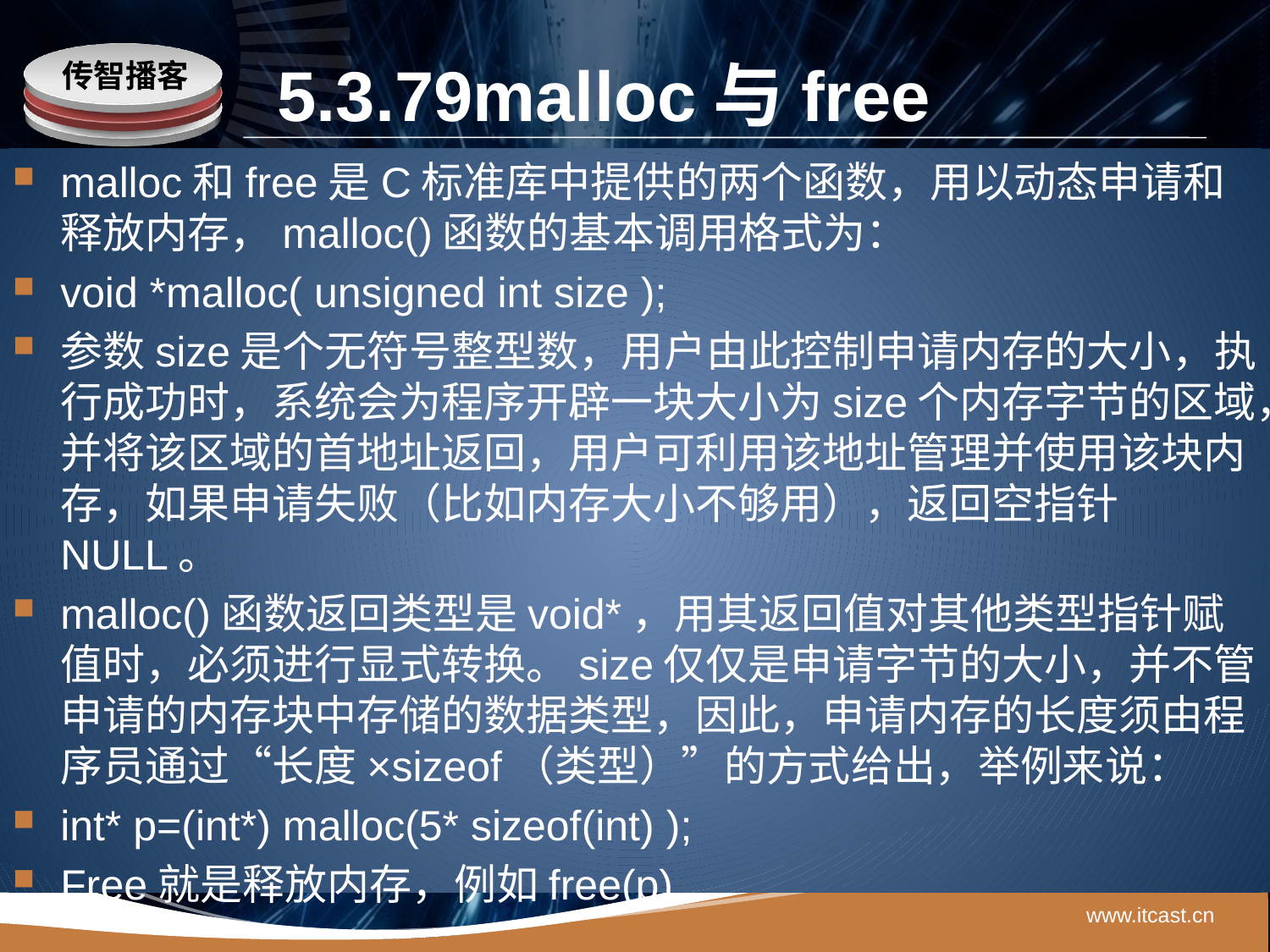

# 5.3.79malloc与free
malloc和free是C标准库中提供的两个函数，用以动态申请和释放内存，malloc()函数的基本调用格式为：
void *malloc( unsigned int size );
参数size是个无符号整型数，用户由此控制申请内存的大小，执行成功时，系统会为程序开辟一块大小为size个内存字节的区域，并将该区域的首地址返回，用户可利用该地址管理并使用该块内存，如果申请失败（比如内存大小不够用），返回空指针NULL。
malloc()函数返回类型是void*，用其返回值对其他类型指针赋值时，必须进行显式转换。size仅仅是申请字节的大小，并不管申请的内存块中存储的数据类型，因此，申请内存的长度须由程序员通过“长度×sizeof（类型）”的方式给出，举例来说：
int* p=(int*) malloc(5* sizeof(int) );
Free就是释放内存，例如free(p)
www.itcast.cn